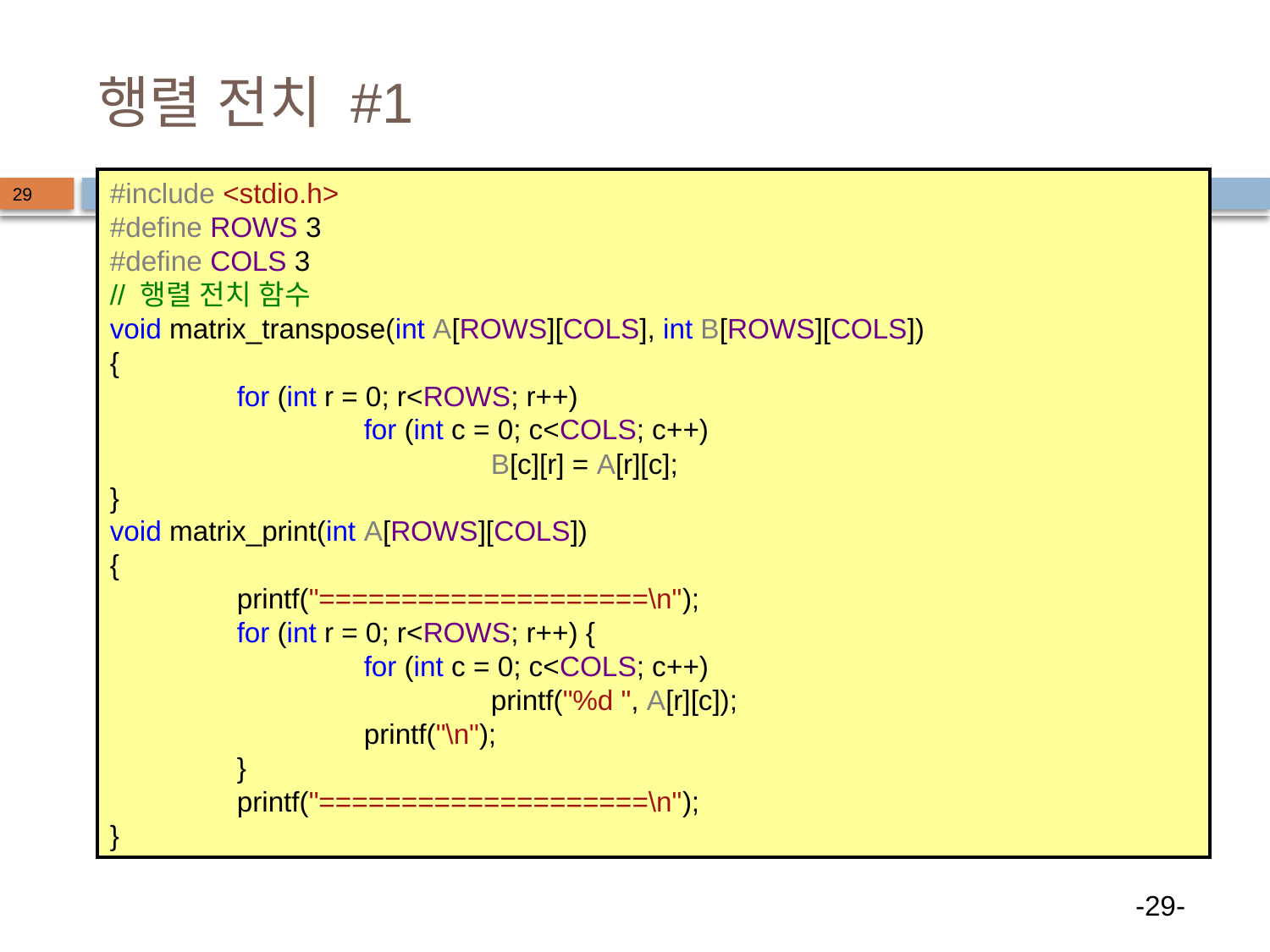

# 행렬 전치 #1
#include <stdio.h>
#define ROWS 3
#define COLS 3
// 행렬 전치 함수
void matrix_transpose(int A[ROWS][COLS], int B[ROWS][COLS])
{
	for (int r = 0; r<ROWS; r++)
		for (int c = 0; c<COLS; c++)
			B[c][r] = A[r][c];
}
void matrix_print(int A[ROWS][COLS])
{
	printf("====================\n");
	for (int r = 0; r<ROWS; r++) {
		for (int c = 0; c<COLS; c++)
			printf("%d ", A[r][c]);
		printf("\n");
	}
	printf("====================\n");
}
29